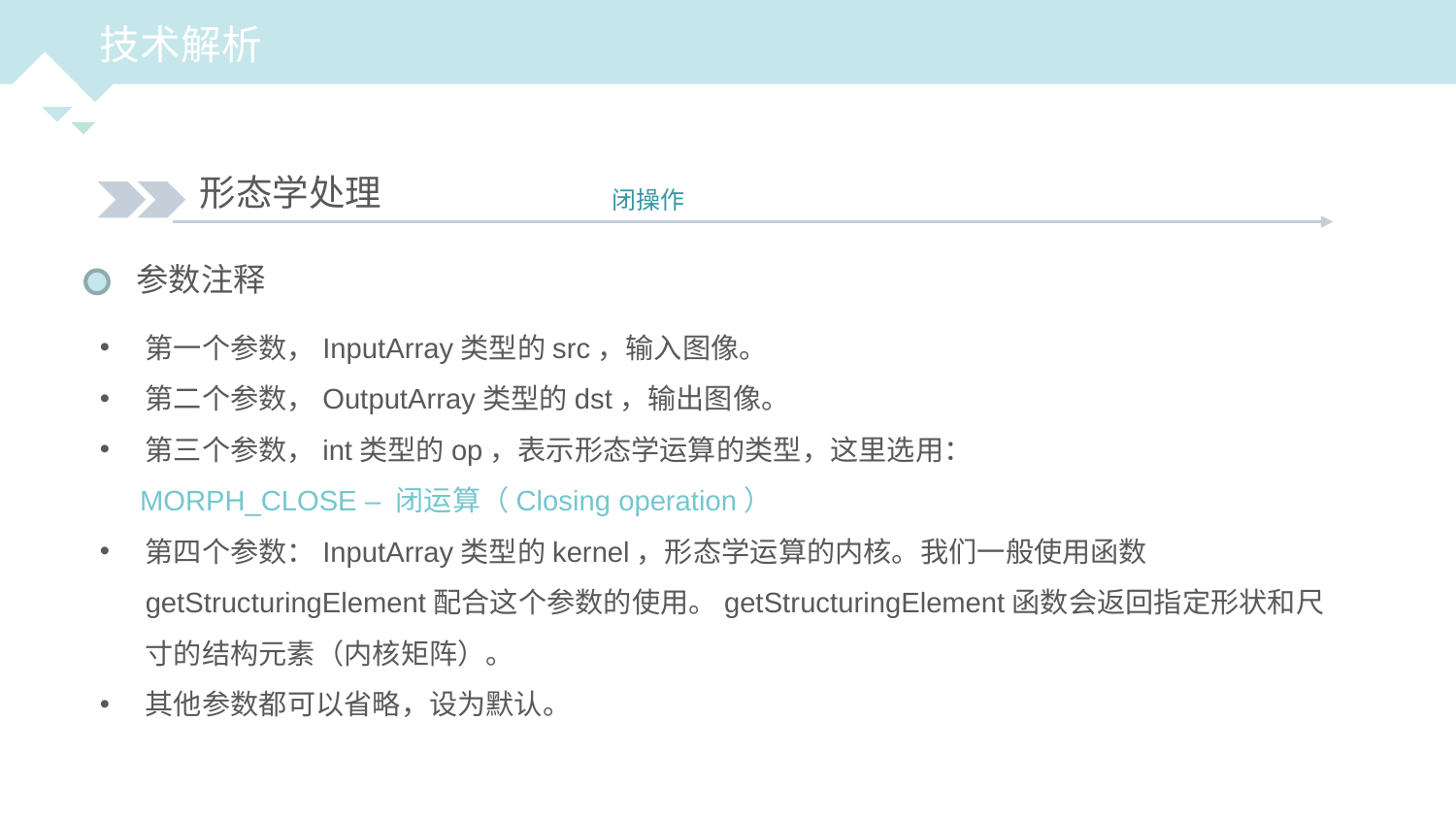

技术解析
形态学处理
闭操作

参数注释

第一个参数，InputArray类型的src，输入图像。
第二个参数，OutputArray类型的dst，输出图像。
第三个参数，int类型的op，表示形态学运算的类型，这里选用：
     MORPH_CLOSE – 闭运算（Closing operation）
第四个参数：InputArray类型的kernel，形态学运算的内核。我们一般使用函数 getStructuringElement配合这个参数的使用。getStructuringElement函数会返回指定形状和尺寸的结构元素（内核矩阵）。
其他参数都可以省略，设为默认。